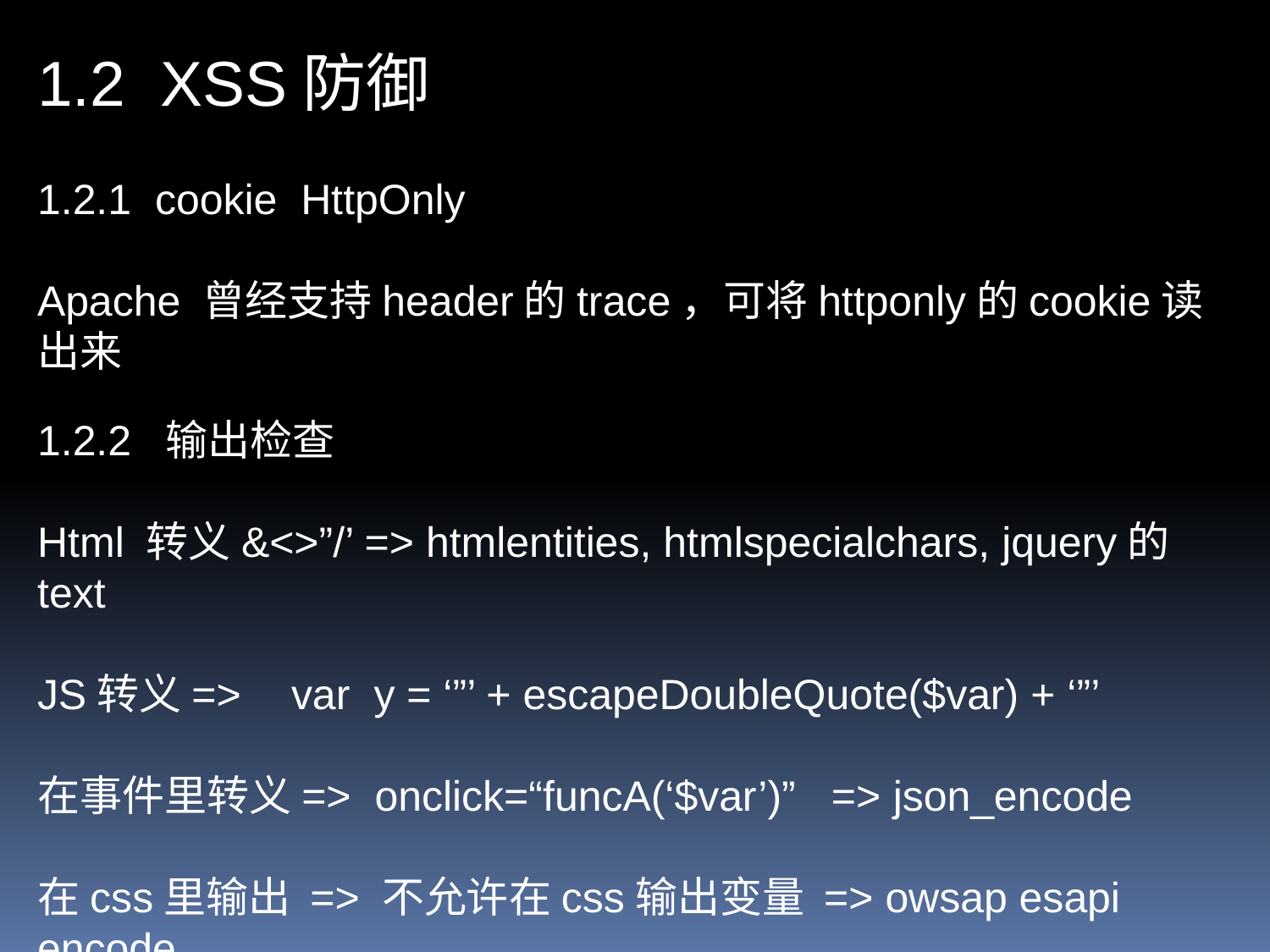

1.2  XSS防御
1.2.1  cookie  HttpOnly

Apache 曾经支持header的trace，可将httponly的cookie读出来

1.2.2  输出检查

Html 转义&<>”/’ => htmlentities, htmlspecialchars, jquery的text

JS转义=> 	var  y = ‘”’ + escapeDoubleQuote($var) + ‘”’

在事件里转义=>  onclick=“funcA(‘$var’)”   => json_encode

在css里输出 => 不允许在css输出变量 => owsap esapi encode